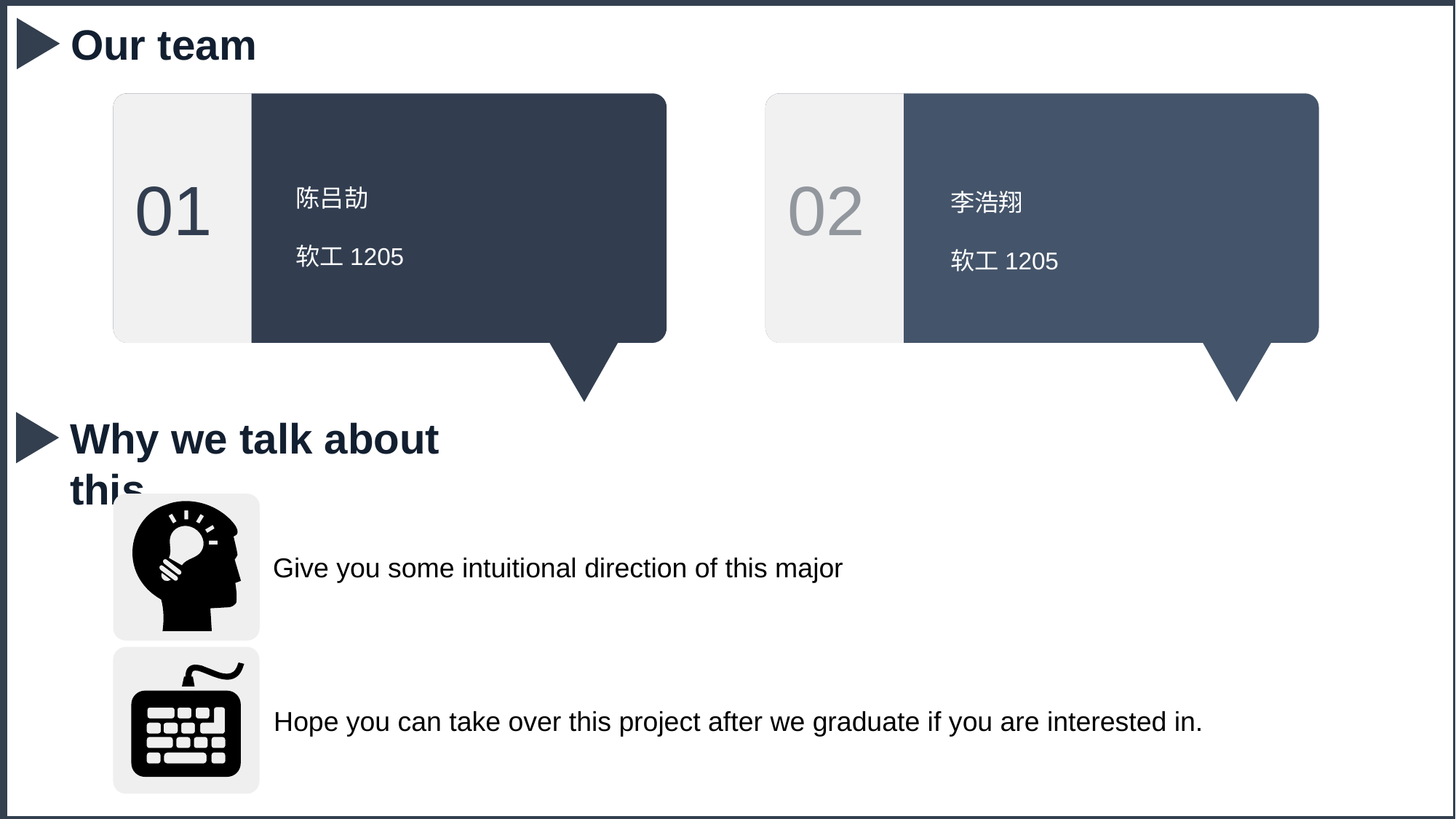

Our team

陈吕劼
软工1205
李浩翔
软工1205
01
02
Why we talk about this

Give you some intuitional direction of this major

Hope you can take over this project after we graduate if you are interested in.